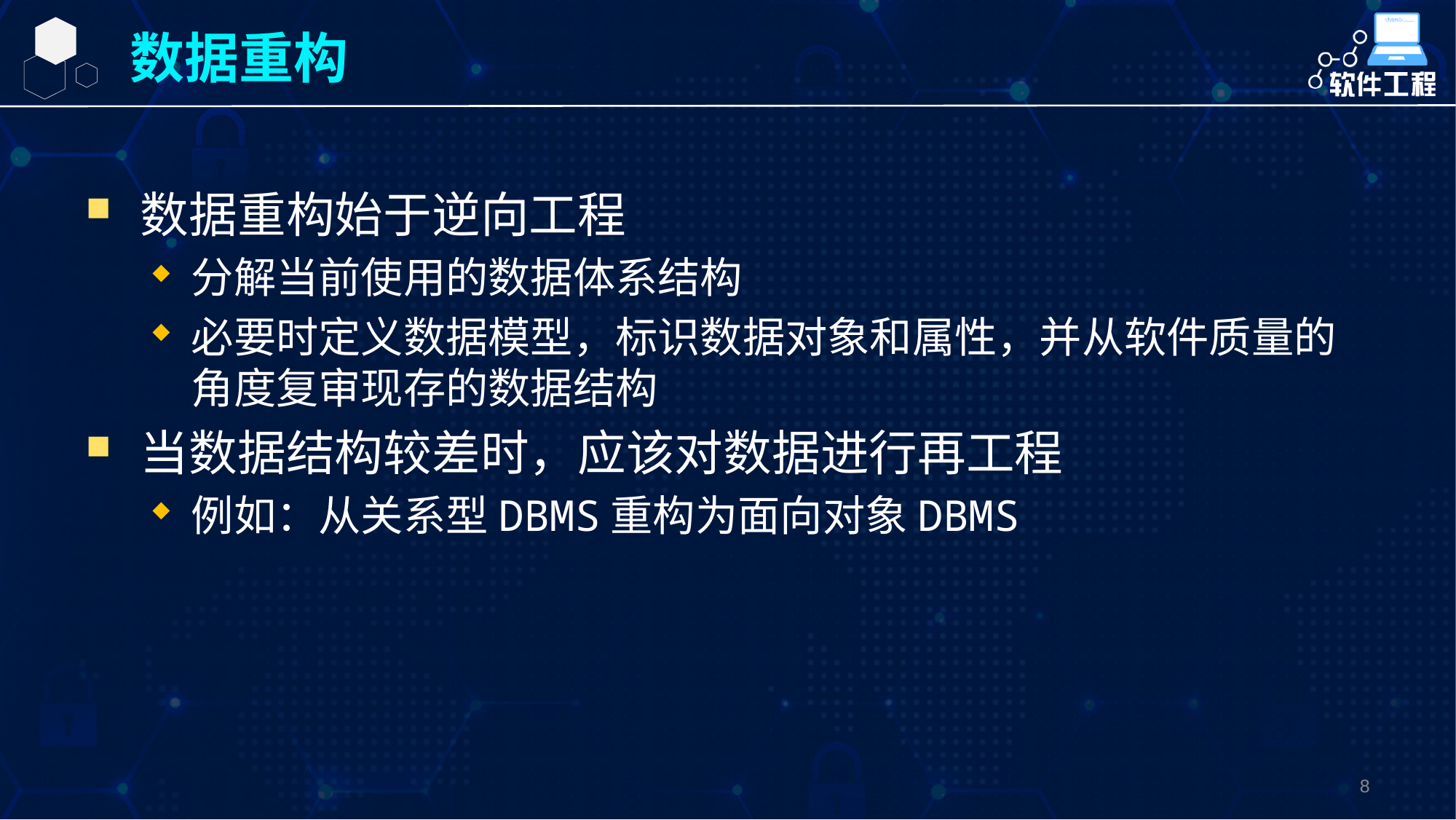

数据重构
数据重构始于逆向工程
分解当前使用的数据体系结构
必要时定义数据模型，标识数据对象和属性，并从软件质量的角度复审现存的数据结构
当数据结构较差时，应该对数据进行再工程
例如：从关系型DBMS重构为面向对象DBMS

8